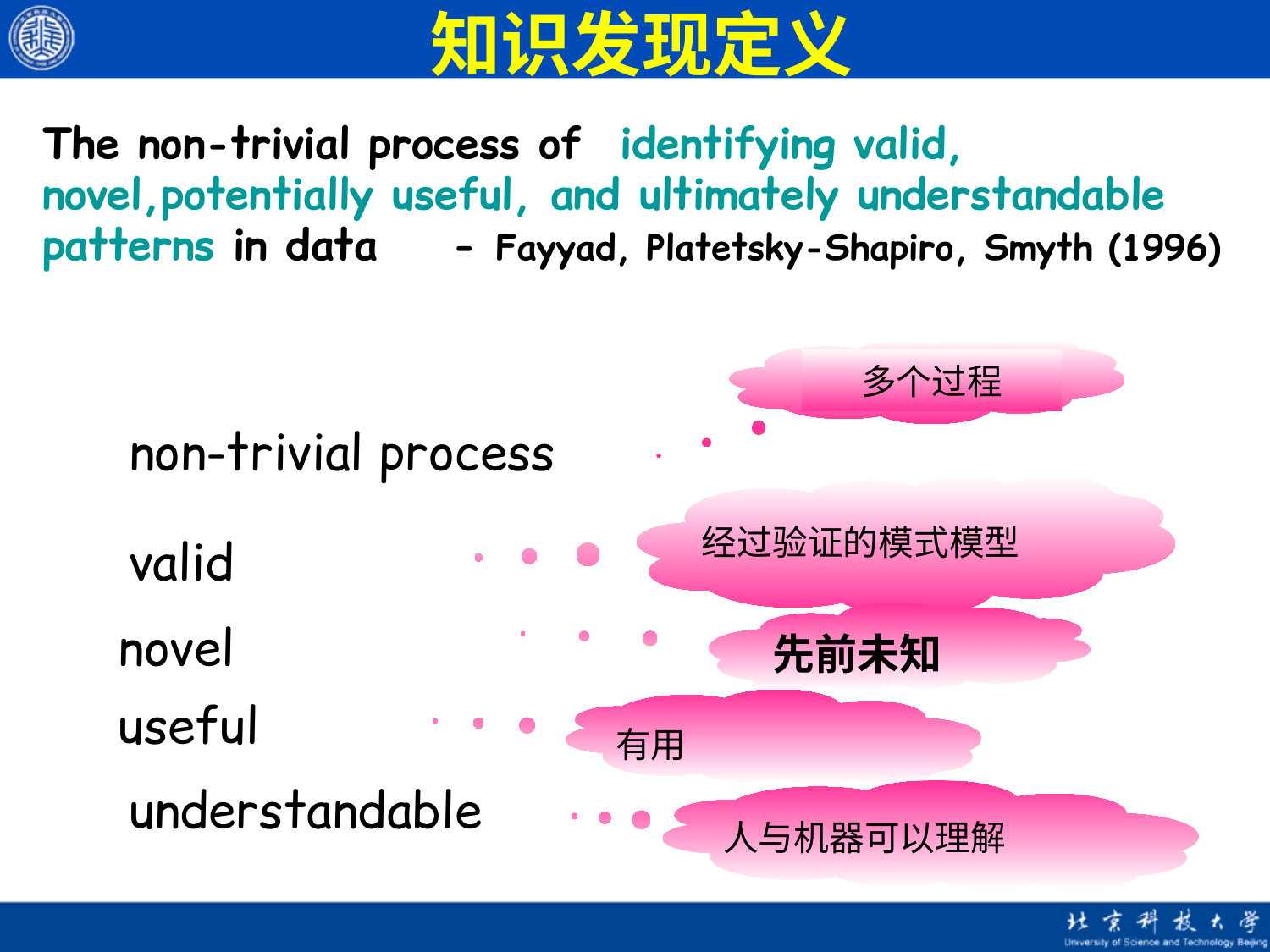

# 知识发现定义
The non-trivial process of  identifying valid,
novel,potentially useful, and ultimately understandable
patterns in data    - Fayyad, Platetsky-Shapiro, Smyth (1996)

多个过程
non-trivial process

经过验证的模式模型
valid

novel
先前未知
useful

有用
understandable

人与机器可以理解